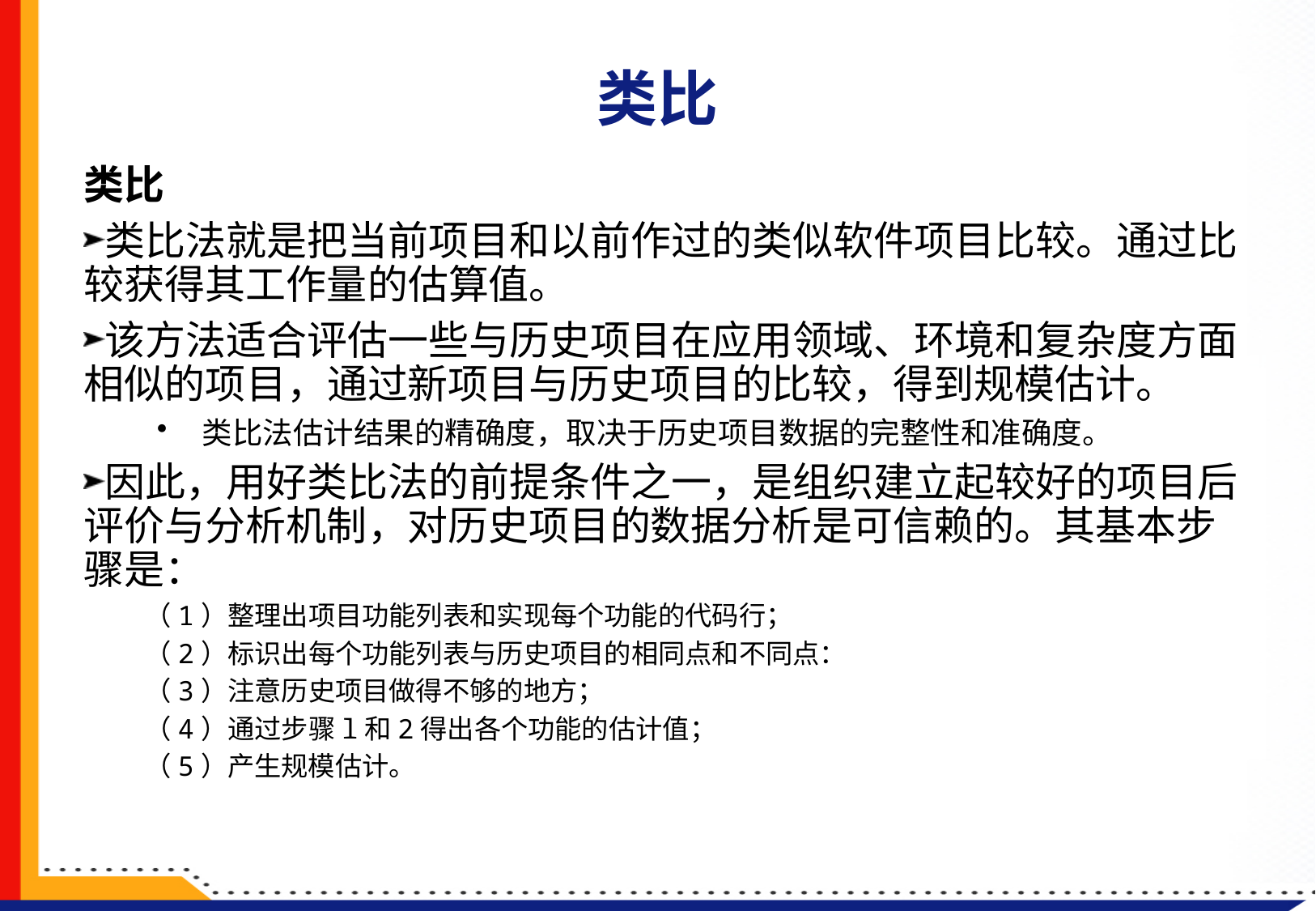

19
# 类比
类比
类比法就是把当前项目和以前作过的类似软件项目比较。通过比较获得其工作量的估算值。
该方法适合评估一些与历史项目在应用领域、环境和复杂度方面相似的项目，通过新项目与历史项目的比较，得到规模估计。
类比法估计结果的精确度，取决于历史项目数据的完整性和准确度。
因此，用好类比法的前提条件之一，是组织建立起较好的项目后评价与分析机制，对历史项目的数据分析是可信赖的。其基本步骤是：
（1）整理出项目功能列表和实现每个功能的代码行；
（2）标识出每个功能列表与历史项目的相同点和不同点：
（3）注意历史项目做得不够的地方；
（4）通过步骤l和2得出各个功能的估计值；
（5）产生规模估计。